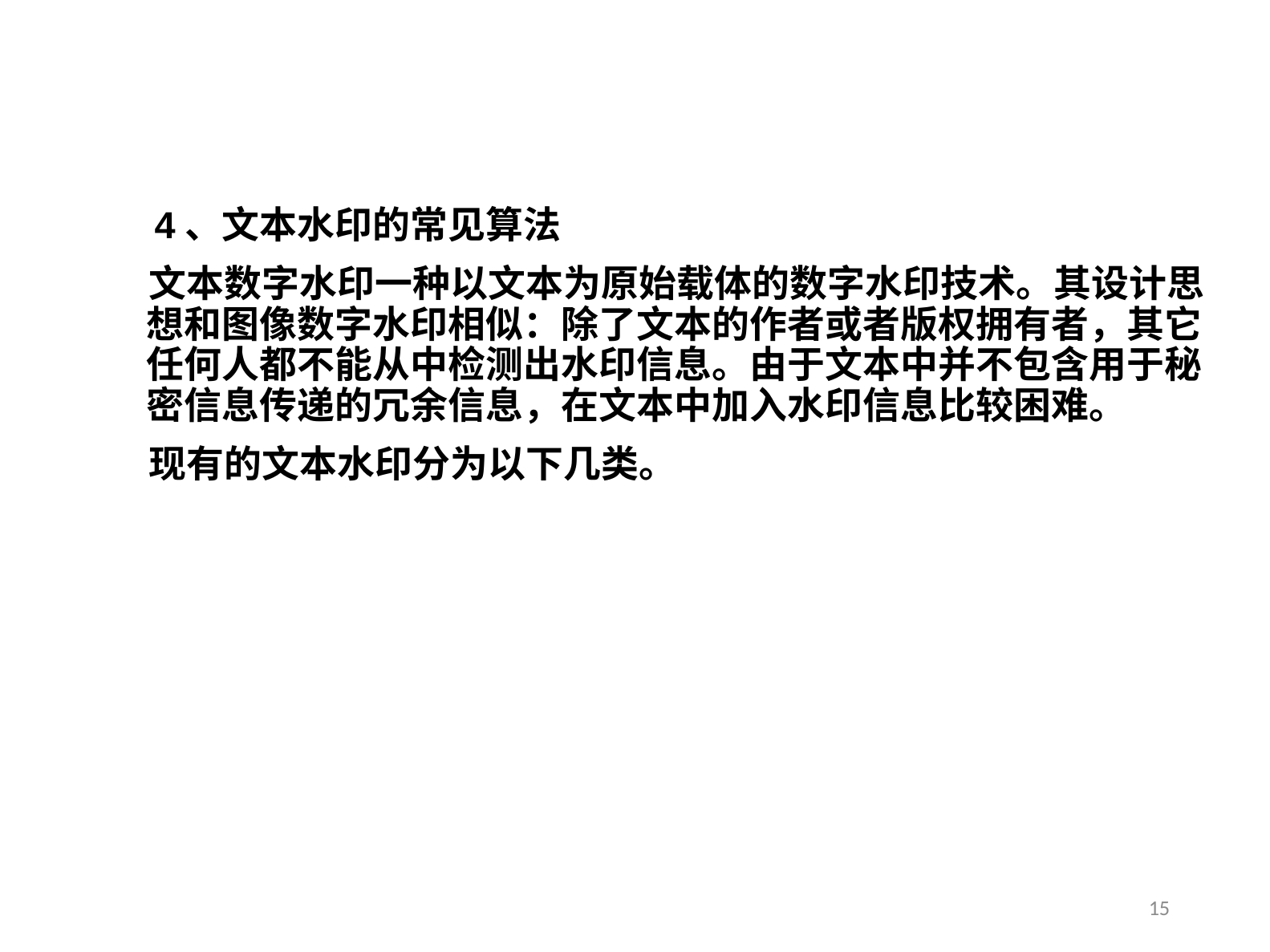

4、文本水印的常见算法
        文本数字水印一种以文本为原始载体的数字水印技术。其设计思想和图像数字水印相似：除了文本的作者或者版权拥有者，其它任何人都不能从中检测出水印信息。由于文本中并不包含用于秘密信息传递的冗余信息，在文本中加入水印信息比较困难。
        现有的文本水印分为以下几类。
15